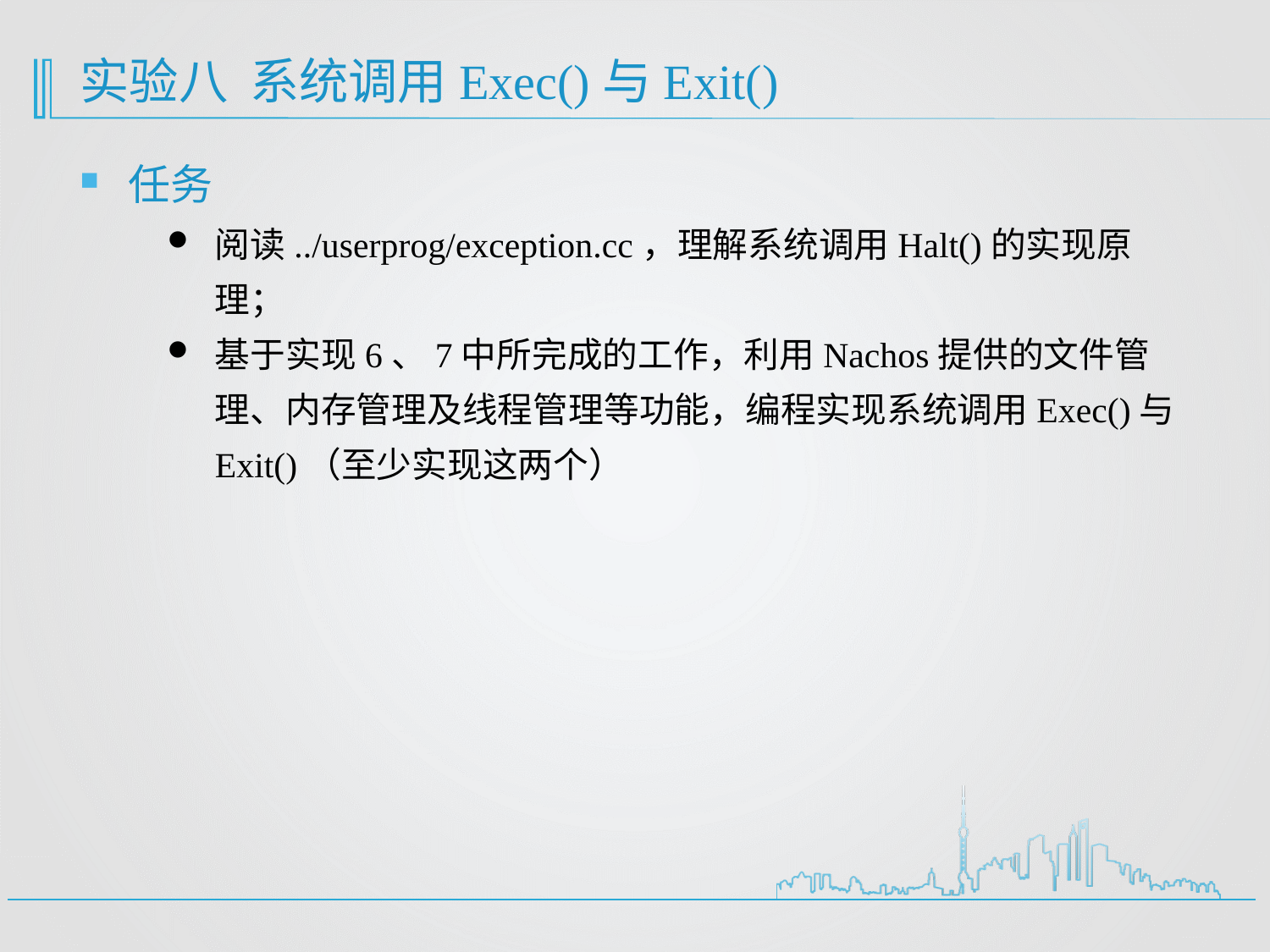

# 实验八  系统调用Exec()与Exit()
任务
阅读../userprog/exception.cc，理解系统调用Halt()的实现原理；
基于实现6、7中所完成的工作，利用Nachos提供的文件管理、内存管理及线程管理等功能，编程实现系统调用Exec()与Exit()（至少实现这两个）